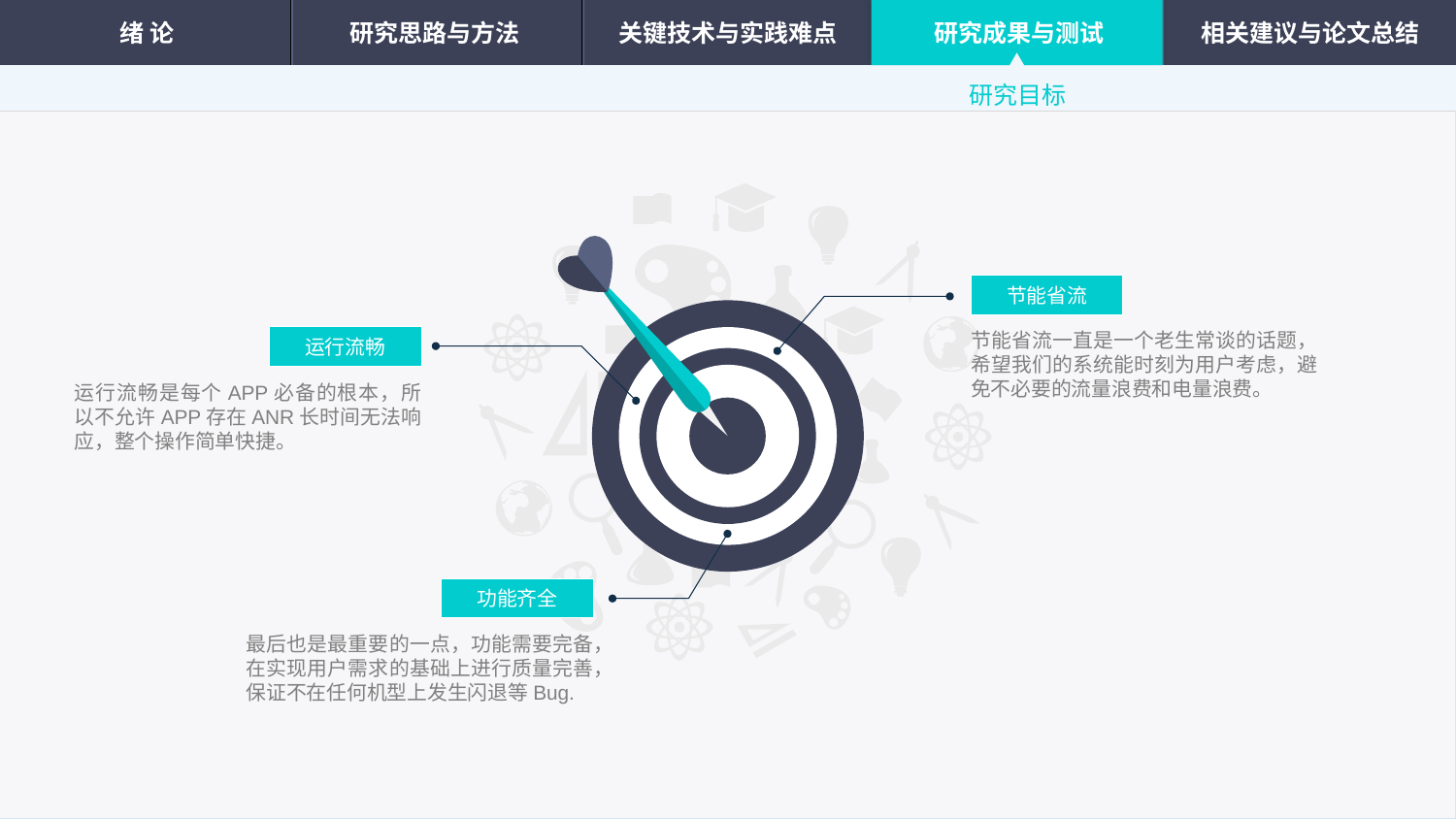

绪 论
研究思路与方法
关键技术与实践难点
研究成果与测试
相关建议与论文总结
研究目标

节能省流

运行流畅
节能省流一直是一个老生常谈的话题，希望我们的系统能时刻为用户考虑，避免不必要的流量浪费和电量浪费。

运行流畅是每个APP必备的根本，所以不允许APP存在ANR长时间无法响应，整个操作简单快捷。

功能齐全
最后也是最重要的一点，功能需要完备，在实现用户需求的基础上进行质量完善，保证不在任何机型上发生闪退等Bug.